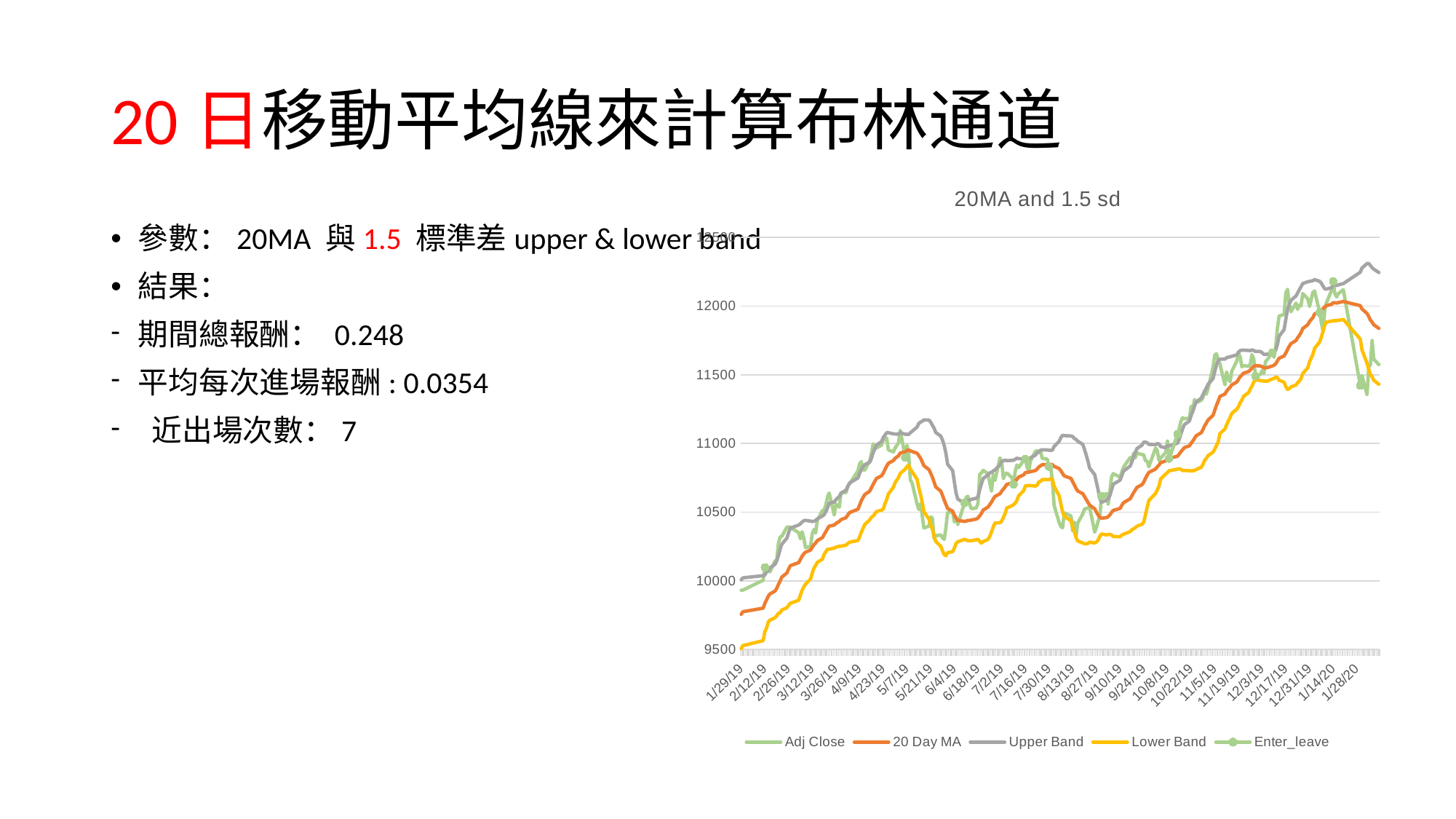

# 20日移動平均線來計算布林通道

### Chart: 20MA and 1.5 sd

| Category | Adj Close | 20 Day MA | Upper Band | Lower Band | Enter_leave |
|---|---|---|---|---|---|
| 43494 | 9931.58984375 | 9756.33798828125 | 10007.0200371964 | 9505.65593936605 | None |
| 43495 | 9932.259765625 | 9775.24399414062 | 10021.8577255337 | 9528.63026274745 | None |
| 43507 | 10004.25 | 9800.83549804687 | 10037.4896820061 | 9564.18131408756 | None |
| 43508 | 10097.740234375 | 9836.59702148437 | 10043.217696928 | 9629.97634604068 | 10097.740234375 |
| 43509 | 10090.580078125 | 9861.61103515625 | 10065.7323669701 | 9657.48970334233 | None |
| 43510 | 10089.009765625 | 9887.88154296875 | 10076.6604656634 | 9699.10262027407 | None |
| 43511 | 10064.7802734375 | 9904.205078125 | 10094.1073616615 | 9714.30279458849 | None |
| 43514 | 10145.2802734375 | 9925.4345703125 | 10120.0871233166 | 9730.78201730835 | None |
| 43515 | 10152.259765625 | 9945.0775390625 | 10144.5867859633 | 9745.56829216169 | None |
| 43516 | 10272.4599609375 | 9973.28955078125 | 10182.9739276894 | 9763.60517387304 | None |
| 43517 | 10319.5302734375 | 9998.9640625 | 10229.8112588343 | 9768.11686616567 | None |
| 43518 | 10322.919921875 | 10026.9195800781 | 10266.3335694549 | 9787.50559070132 | None |
| 43521 | 10390.9296875 | 10057.0085449218 | 10310.328831168 | 9803.68825867574 | None |
| 43522 | 10391.5498046875 | 10084.7830566406 | 10349.0110069713 | 9820.55510630992 | None |
| 43523 | 10389.169921875 | 10109.7715332031 | 10383.2468189358 | 9836.29624747044 | None |
| 43528 | 10349.8798828125 | 10132.5325195312 | 10406.2280959685 | 9858.83694309392 | None |
| 43529 | 10305.259765625 | 10155.4754882812 | 10415.283717181 | 9895.66725938144 | None |
| 43530 | 10357.150390625 | 10179.4770019531 | 10428.0267535421 | 9930.92725036407 | None |
| 43531 | 10311.6796875 | 10196.58046875 | 10437.2838545047 | 9955.87708299521 | None |
| 43532 | 10241.75 | 10208.0014648437 | 10440.1525696206 | 9975.85036006688 | None |
| 43535 | 10250.2802734375 | 10223.9359863281 | 10434.783514772 | 10013.0884578842 | None |
| 43536 | 10343.330078125 | 10244.4895019531 | 10431.7581880821 | 10057.2208158241 | None |
| 43537 | 10373.3203125 | 10262.9430175781 | 10434.3893438868 | 10091.4966912693 | None |
| 43538 | 10348.650390625 | 10275.4885253906 | 10438.7644479388 | 10112.2126028423 | None |
| 43539 | 10439.240234375 | 10292.9215332031 | 10451.2430615235 | 10134.6000048827 | None |
| 43542 | 10512.7001953125 | 10314.1060546875 | 10471.5827209715 | 10156.6293884034 | None |
| 43543 | 10512.3203125 | 10336.4830566406 | 10481.0657098597 | 10191.9004034214 | None |
| 43544 | 10551.5595703125 | 10356.7970214843 | 10501.9707489076 | 10211.6232940611 | None |
| 43545 | 10609.5498046875 | 10379.6615234375 | 10529.4888885114 | 10229.8341583635 | None |
| 43546 | 10639.0703125 | 10397.9920410156 | 10566.1003815059 | 10229.8837005253 | None |
| 43549 | 10479.48046875 | 10405.9895507812 | 10573.8176144093 | 10238.1614871531 | None |
| 43550 | 10559.2001953125 | 10417.8035644531 | 10590.4253505721 | 10245.1817783341 | None |
| 43551 | 10542.7001953125 | 10425.3920898437 | 10602.6592313328 | 10248.1249483546 | None |
| 43552 | 10536.259765625 | 10432.6275878906 | 10613.2365807886 | 10252.0185949925 | None |
| 43553 | 10641.0400390625 | 10445.22109375 | 10638.0008805614 | 10252.4413069385 | None |
| 43556 | 10642.6298828125 | 10459.85859375 | 10660.3456293517 | 10259.3715581482 | None |
| 43557 | 10690.2998046875 | 10479.1105957031 | 10685.9327279009 | 10272.2884635052 | None |
| 43558 | 10704.3798828125 | 10496.4720703125 | 10711.6684881987 | 10281.2756524262 | None |
| 43563 | 10800.5703125 | 10520.9166015625 | 10748.5160071023 | 10293.3171960226 | None |
| 43564 | 10851.599609375 | 10551.4090820312 | 10782.3199241009 | 10320.4982399615 | None |
| 43565 | 10868.1396484375 | 10582.3020507812 | 10810.7774245719 | 10353.8266769905 | None |
| 43566 | 10808.76953125 | 10605.5740234375 | 10829.6924638265 | 10381.4555830484 | None |
| 43567 | 10805.2998046875 | 10627.1729980468 | 10845.0265917749 | 10409.3194043187 | None |
| 43570 | 10875.599609375 | 10653.5204589843 | 10863.1344146311 | 10443.9065033376 | None |
| 43571 | 10927.849609375 | 10677.9509277343 | 10892.4245918887 | 10463.47726358 | None |
| 43572 | 10997.259765625 | 10702.17890625 | 10933.3690271908 | 10470.9887853091 | None |
| 43573 | 10962.01953125 | 10724.6638671875 | 10961.2611497352 | 10488.0665846397 | None |
| 43574 | 10968.5 | 10745.5108886718 | 10987.2572704561 | 10503.7645068876 | None |
| 43577 | 10987.7099609375 | 10764.4188964843 | 11014.1229915642 | 10514.7148014045 | None |
| 43578 | 11025.6796875 | 10783.7493652343 | 11043.9215401173 | 10523.5771903514 | None |
| 43579 | 11027.6396484375 | 10811.1573242187 | 11060.1372818079 | 10562.1773666295 | None |
| 43580 | 11039.8603515625 | 10835.1903320312 | 11078.7050619688 | 10591.6756020936 | None |
| 43581 | 10952.4697265625 | 10855.6788085937 | 11078.8447843164 | 10632.512832871 | None |
| 43584 | 10939.0595703125 | 10875.8187988281 | 11069.6830686037 | 10681.9545290524 | None |
| 43585 | 10967.73046875 | 10892.1533203125 | 11069.4223769661 | 10714.8842636588 | None |
| 43587 | 11004.490234375 | 10910.2463378906 | 11067.6321619296 | 10752.8605138515 | None |
| 43588 | 11096.2998046875 | 10930.5463378906 | 11079.4246506865 | 10781.6680250946 | None |
| 43591 | 10897.1201171875 | 10940.1833496093 | 11066.7523767493 | 10813.6143224693 | 10897.1201171875 |
| 43592 | 10987.1396484375 | 10949.5118164062 | 11066.8424787112 | 10832.1811541012 | None |
| 43593 | 10923.7099609375 | 10953.1173339843 | 11065.7195256385 | 10840.5151423302 | None |
| 43594 | 10733.669921875 | 10946.3938476562 | 11078.3781947852 | 10814.4095005272 | None |
| 43595 | 10712.990234375 | 10941.6048828125 | 11088.4852921993 | 10794.7244734256 | None |
| 43598 | 10558.2900390625 | 10929.2543945312 | 11120.0738700279 | 10738.4349190345 | None |
| 43599 | 10519.25 | 10911.4369140625 | 11146.4396331853 | 10676.4341949396 | None |
| 43600 | 10560.7099609375 | 10893.0799316406 | 11155.6883331853 | 10630.4715300958 | None |
| 43601 | 10474.6103515625 | 10866.9474609375 | 11161.5624683037 | 10572.3324535712 | None |
| 43602 | 10384.1103515625 | 10838.0520019531 | 11171.7551953338 | 10504.3488085723 | None |
| 43605 | 10398.41015625 | 10809.5475097656 | 11170.5285883979 | 10448.5664311332 | None |
| 43606 | 10464.5 | 10783.3870117187 | 11156.2495904744 | 10410.524432963 | None |
| 43607 | 10457.2197265625 | 10754.9640136718 | 11132.7991278707 | 10377.1288994729 | None |
| 43608 | 10308.3701171875 | 10719.0005371093 | 11112.0780112347 | 10325.9230629839 | None |
| 43609 | 10328.2802734375 | 10683.4215332031 | 11080.1565367722 | 10286.686529634 | None |
| 43612 | 10334.1298828125 | 10652.5045410156 | 11053.7657608851 | 10251.2433211461 | None |
| 43613 | 10312.3095703125 | 10621.1670410156 | 11024.485603167 | 10217.8484788641 | None |
| 43614 | 10301.7802734375 | 10587.86953125 | 10985.231729945 | 10190.5073325549 | None |
| 43615 | 10382.990234375 | 10556.79453125 | 10930.9946768232 | 10182.5943856767 | None |
| 43616 | 10498.490234375 | 10526.9040527343 | 10849.152294974 | 10204.6558104947 | None |
| 43619 | 10500.0703125 | 10507.0515625 | 10801.6105067041 | 10212.4926182958 | None |
| 43620 | 10429.1201171875 | 10479.1505859375 | 10720.7002128758 | 10237.6009589991 | None |
| 43621 | 10461.6201171875 | 10456.04609375 | 10639.6609024877 | 10272.4312850122 | None |
| 43622 | 10409.2001953125 | 10439.8226074218 | 10595.4619471685 | 10284.1832676752 | None |
| 43626 | 10566.4697265625 | 10432.4965820312 | 10563.489935445 | 10301.5032286174 | 10566.4697265625 |
| 43627 | 10607.759765625 | 10434.9700683593 | 10572.4780154754 | 10297.4621212432 | None |
| 43628 | 10615.66015625 | 10439.7905761718 | 10587.7046068213 | 10291.8765455224 | None |
| 43629 | 10561.009765625 | 10439.8055664062 | 10587.748652158 | 10291.8624806544 | None |
| 43630 | 10524.669921875 | 10442.3085449218 | 10592.5807318653 | 10292.0363579783 | None |
| 43633 | 10530.5400390625 | 10449.6300292968 | 10601.2069443927 | 10298.053114201 | None |
| 43634 | 10566.740234375 | 10458.0465332031 | 10613.3566565829 | 10302.7364098233 | None |
| 43635 | 10775.33984375 | 10473.5885253906 | 10661.9133693784 | 10285.2636814027 | None |
| 43636 | 10785.009765625 | 10489.9780273437 | 10705.1132719504 | 10274.842782737 | None |
| 43637 | 10803.76953125 | 10514.7479980468 | 10744.0614756601 | 10285.4345204335 | None |
| 43640 | 10779.4501953125 | 10537.3064941406 | 10773.0167570502 | 10301.5962312309 | None |
| 43641 | 10706.7197265625 | 10555.9359863281 | 10786.6904544442 | 10325.181518212 | None |
| 43642 | 10652.5498046875 | 10572.9479980468 | 10788.9082015685 | 10356.9877945252 | None |
| 43643 | 10773.900390625 | 10596.5540039062 | 10800.0075759096 | 10393.1004319028 | None |
| 43644 | 10730.830078125 | 10613.9459960937 | 10807.3651491514 | 10420.526843036 | None |
| 43647 | 10895.4599609375 | 10633.7944824218 | 10844.2326564955 | 10423.3563083482 | None |
| 43648 | 10865.1201171875 | 10652.0469726562 | 10870.4833435347 | 10433.6106017777 | None |
| 43649 | 10743.76953125 | 10667.7794433593 | 10873.3017544453 | 10462.2571322734 | None |
| 43650 | 10775.900390625 | 10683.4934570312 | 10878.4443533291 | 10488.5425607333 | None |
| 43651 | 10785.73046875 | 10702.3199707031 | 10874.0597714697 | 10530.5801699364 | None |
| 43654 | 10751.2197265625 | 10711.5574707031 | 10877.0571097234 | 10546.0578316827 | None |
| 43655 | 10702.7802734375 | 10716.3084960937 | 10877.7703457554 | 10554.846646432 | 10702.7802734375 |
| 43656 | 10798.48046875 | 10725.4495117187 | 10885.0490693747 | 10565.8499540627 | None |
| 43657 | 10843.419921875 | 10739.5700195312 | 10892.6898876058 | 10586.4501514566 | None |
| 43658 | 10824.349609375 | 10754.5540039062 | 10889.817339861 | 10619.2906679514 | None |
| 43661 | 10876.4296875 | 10771.8484863281 | 10887.6246948155 | 10656.0722778407 | None |
| 43662 | 10886.0498046875 | 10787.8139648437 | 10884.57638812 | 10691.0515415674 | 10886.0498046875 |
| 43663 | 10828.48046875 | 10790.4709960937 | 10888.0602359088 | 10692.8817562786 | None |
| 43664 | 10799.2802734375 | 10791.1845214843 | 10888.7965693103 | 10693.5724736583 | None |
| 43665 | 10873.1904296875 | 10794.6555664062 | 10896.0320867084 | 10693.279046104 | None |
| 43668 | 10944.5302734375 | 10802.9095703125 | 10915.8187670617 | 10690.0003735632 | None |
| 43669 | 10947.259765625 | 10814.9365722656 | 10932.3152131732 | 10697.5579313579 | None |
| 43670 | 10935.759765625 | 10829.0970703125 | 10938.2248403668 | 10719.9693002581 | None |
| 43671 | 10941.41015625 | 10837.4725585937 | 10950.9438251098 | 10724.0012920776 | None |
| 43672 | 10891.98046875 | 10845.530078125 | 10953.8215672912 | 10737.2385889587 | None |
| 43675 | 10885.73046875 | 10845.0436035156 | 10952.8519525408 | 10737.2352544904 | None |
| 43676 | 10830.900390625 | 10843.3326171875 | 10950.9972023554 | 10735.6680320195 | 10830.900390625 |
| 43677 | 10823.8095703125 | 10847.3346191406 | 10949.4374161743 | 10745.2318221069 | None |
| 43678 | 10731.75 | 10845.1270996093 | 10951.856836949 | 10738.3973622696 | None |
| 43679 | 10549.0400390625 | 10833.292578125 | 10978.2871436535 | 10688.2980125964 | None |
| 43682 | 10423.41015625 | 10816.9020996093 | 11015.6095163055 | 10618.1946829132 | None |
| 43683 | 10394.75 | 10801.5005859375 | 11043.3365647688 | 10559.6646071061 | None |
| 43684 | 10386.1796875 | 10780.885546875 | 11059.99779716 | 10501.7732965899 | None |
| 43685 | 10494.490234375 | 10763.4390625 | 11057.4336570465 | 10469.4444679534 | None |
| 43689 | 10472.3603515625 | 10745.8395996093 | 11054.5357442316 | 10437.143454987 | None |
| 43690 | 10362.66015625 | 10720.1511230468 | 11050.4513126933 | 10389.8509334003 | None |
| 43691 | 10427.73046875 | 10697.23515625 | 11035.9406268824 | 10358.5296856176 | None |
| 43692 | 10327.1298828125 | 10672.1676269531 | 11029.1190966644 | 10315.2161572418 | None |
| 43693 | 10420.8896484375 | 10653.2480957031 | 11016.7454885561 | 10289.75070285 | None |
| 43696 | 10488.75 | 10634.0260742187 | 10992.8172535818 | 10275.2348948556 | None |
| 43697 | 10522.5 | 10612.9245605468 | 10956.0457214163 | 10269.8033996774 | None |
| 43698 | 10525.7998046875 | 10591.8515625 | 10914.87195818 | 10268.8311668199 | None |
| 43699 | 10529.7802734375 | 10571.5525878906 | 10871.2466557163 | 10271.8585200649 | None |
| 43700 | 10538.1103515625 | 10551.3875976562 | 10821.177419289 | 10281.5977760234 | None |
| 43703 | 10354.5703125 | 10524.5170898437 | 10773.3674766743 | 10275.6667030131 | None |
| 43704 | 10387.23046875 | 10499.5920898437 | 10716.9307090574 | 10282.25347063 | None |
| 43705 | 10434.2900390625 | 10479.7615722656 | 10663.6397263808 | 10295.8834181504 | None |
| 43706 | 10462.4296875 | 10461.692578125 | 10599.7364178044 | 10323.6487384455 | None |
| 43707 | 10618.0498046875 | 10456.0075683593 | 10571.0644986266 | 10340.950638092 | 10618.0498046875 |
| 43710 | 10634.849609375 | 10460.298046875 | 10586.6198386357 | 10333.9762551142 | None |
| 43711 | 10558.2099609375 | 10467.0380371093 | 10596.7443916618 | 10337.3316825568 | None |
| 43712 | 10657.3095703125 | 10480.166015625 | 10621.8839292876 | 10338.4481019623 | None |
| 43713 | 10756.9296875 | 10498.703515625 | 10663.9150544509 | 10333.4919767991 | None |
| 43714 | 10780.6396484375 | 10513.0109863281 | 10703.329079013 | 10322.6928936432 | None |
| 43718 | 10753.580078125 | 10527.0719726562 | 10733.0099835919 | 10321.1339617205 | None |
| 43719 | 10790.349609375 | 10548.4564453125 | 10763.7114008554 | 10333.2014897695 | None |
| 43720 | 10827.5498046875 | 10568.4474121093 | 10798.4178618176 | 10338.476962401 | None |
| 43724 | 10898.1298828125 | 10596.9974121093 | 10835.5995907085 | 10358.3952335101 | None |
| 43725 | 10874.5 | 10619.6779296875 | 10866.9819879795 | 10372.3738713954 | None |
| 43726 | 10929.4501953125 | 10641.7129394531 | 10905.0433227137 | 10378.3825561924 | None |
| 43727 | 10894.7001953125 | 10660.3229492187 | 10933.121247892 | 10387.5246505454 | None |
| 43728 | 10929.6904296875 | 10680.5174804687 | 10963.1878093048 | 10397.8471516326 | None |
| 43731 | 10919.01953125 | 10699.9794433593 | 10988.1649325343 | 10411.7939541843 | None |
| 43732 | 10918.009765625 | 10718.9744140625 | 11010.0464243191 | 10427.9024038058 | None |
| 43733 | 10873.6904296875 | 10744.9304199218 | 11009.9525951319 | 10479.9082447117 | None |
| 43734 | 10871.990234375 | 10769.1684082031 | 11004.9761274194 | 10533.3606889867 | None |
| 43735 | 10829.6796875 | 10788.937890625 | 10993.4692648264 | 10584.4065164235 | None |
| 43739 | 10967.650390625 | 10814.1989257812 | 10991.623026957 | 10636.7748246054 | None |
| 43740 | 10947.8798828125 | 10830.6904296875 | 10999.199301328 | 10662.1815580469 | None |
| 43741 | 10875.91015625 | 10842.7434570312 | 10996.8584778632 | 10688.6284361992 | None |
| 43742 | 10894.48046875 | 10859.5569824218 | 10977.0797154102 | 10742.0342494335 | None |
| 43745 | 10935.0595703125 | 10873.4444824218 | 10969.2880637339 | 10777.6009011098 | None |
| 43746 | 11017.3095703125 | 10886.4634765625 | 10984.5852882885 | 10788.3416648364 | None |
| 43747 | 10889.9599609375 | 10891.9294921875 | 10982.6621533973 | 10801.1968309776 | 10889.9599609375 |
| 43752 | 11066.9501953125 | 10907.5979980468 | 11002.5286100525 | 10812.6673860411 | 11066.9501953125 |
| 43753 | 11111.7998046875 | 10923.6705078125 | 11031.8832940104 | 10815.4577216145 | None |
| 43754 | 11162.830078125 | 10940.4345214843 | 11069.7544911478 | 10811.1145518208 | None |
| 43755 | 11186.8798828125 | 10954.8720214843 | 11107.2215588182 | 10802.5224841505 | None |
| 43756 | 11180.2197265625 | 10970.1580078125 | 11137.2077673799 | 10803.108248245 | None |
| 43759 | 11184.150390625 | 10982.8930175781 | 11163.8573687089 | 10801.9286664472 | None |
| 43760 | 11271.25 | 11001.7205078125 | 11203.7951394683 | 10799.6458761566 | None |
| 43761 | 11239.669921875 | 11017.2194824218 | 11232.5234584358 | 10801.9155064079 | None |
| 43762 | 11320.1396484375 | 11037.2754882812 | 11272.0680540924 | 10802.48292247 | None |
| 43763 | 11296.1201171875 | 11056.1810058593 | 11302.2111825951 | 10810.1508291236 | None |
| 43766 | 11315.01953125 | 11078.2474609375 | 11329.9769644954 | 10826.5179573795 | None |
| 43767 | 11333.8701171875 | 11101.3414550781 | 11355.9091147127 | 10846.7737954434 | None |
| 43768 | 11380.2802734375 | 11128.871484375 | 11380.8320853229 | 10876.910883427 | None |
| 43769 | 11358.7099609375 | 11148.4244628906 | 11404.8543784323 | 10891.9945473488 | None |
| 43770 | 11399.5302734375 | 11171.0069824218 | 11430.338315955 | 10911.6756488887 | None |
| 43773 | 11556.849609375 | 11205.0539550781 | 11473.055440323 | 10937.0524698332 | None |
| 43774 | 11644.0302734375 | 11242.5314453125 | 11525.1894624315 | 10959.8734281934 | None |
| 43775 | 11653.0703125 | 11278.4319824218 | 11571.017963467 | 10985.8460013767 | None |
| 43776 | 11606.5595703125 | 11307.8944824218 | 11604.9235540641 | 11010.8654107795 | None |
| 43777 | 11579.5400390625 | 11342.3734863281 | 11613.417048673 | 11071.3299239832 | None |
| 43780 | 11427.2802734375 | 11360.3899902343 | 11614.4891246744 | 11106.2908557942 | None |
| 43781 | 11520.3701171875 | 11380.8185058593 | 11624.3153665944 | 11137.3216451242 | None |
| 43782 | 11467.830078125 | 11396.0685058593 | 11628.4673829066 | 11163.6696288121 | None |
| 43783 | 11450.419921875 | 11409.2455078125 | 11630.0751590927 | 11188.4158565322 | None |
| 43784 | 11525.599609375 | 11426.5145019531 | 11634.9638457594 | 11218.0651581467 | None |
| 43787 | 11599.7802734375 | 11447.2959960937 | 11644.8492898738 | 11249.7427023136 | None |
| 43788 | 11656.400390625 | 11466.553515625 | 11665.6935688357 | 11267.4134624142 | None |
| 43789 | 11631.2001953125 | 11486.1300292968 | 11675.5064963457 | 11296.7535622479 | None |
| 43790 | 11558.26953125 | 11498.0365234375 | 11679.368074928 | 11316.7049719469 | None |
| 43791 | 11566.7998046875 | 11511.5705078125 | 11679.4371141073 | 11343.7039015176 | None |
| 43794 | 11561.580078125 | 11523.8985351562 | 11677.3277834153 | 11370.4692868971 | None |
| 43795 | 11576.8203125 | 11536.0460449218 | 11674.7775480002 | 11397.3145418434 | None |
| 43796 | 11647.4599609375 | 11549.4050292968 | 11681.3916812601 | 11417.4183773335 | None |
| 43797 | 11617.080078125 | 11562.3235351562 | 11677.4809859466 | 11447.1660843658 | None |
| 43798 | 11489.5703125 | 11566.8255371093 | 11670.2745041961 | 11463.3765700226 | 11489.5703125 |
| 43801 | 11502.830078125 | 11564.1245605468 | 11669.7541451859 | 11458.4949759078 | None |
| 43802 | 11531.580078125 | 11558.5020507812 | 11660.737332056 | 11456.2667695064 | None |
| 43803 | 11510.4697265625 | 11551.3720214843 | 11649.0746330455 | 11453.6694099231 | None |
| 43804 | 11594.650390625 | 11550.7765625 | 11647.7615834271 | 11453.7915415728 | None |
| 43805 | 11609.6396484375 | 11552.2815429687 | 11650.836443472 | 11453.7266424654 | None |
| 43808 | 11660.76953125 | 11563.9560058593 | 11658.4741314028 | 11469.4378803159 | 11660.76953125 |
| 43809 | 11627.83984375 | 11569.3294921875 | 11664.8471077981 | 11473.8118765768 | None |
| 43810 | 11700.76953125 | 11580.9764648437 | 11679.1000813034 | 11482.852848384 | None |
| 43811 | 11836.419921875 | 11600.2764648437 | 11720.5040719936 | 11480.0488576938 | None |
| 43812 | 11927.73046875 | 11620.3830078125 | 11780.1785913078 | 11460.5874243171 | None |
| 43815 | 11939.76953125 | 11637.3824707031 | 11829.423603962 | 11445.3413374442 | None |
| 43816 | 12097.009765625 | 11659.4129394531 | 11905.7963378024 | 11413.0295411037 | None |
| 43817 | 12122.4501953125 | 11683.9754394531 | 11974.787237021 | 11393.1636418851 | None |
| 43818 | 12018.900390625 | 11707.0069824218 | 12014.7856857121 | 11399.2282791316 | None |
| 43819 | 11959.080078125 | 11726.6209960937 | 12041.284661886 | 11411.9573303014 | None |
| 43822 | 12022.23046875 | 11749.653515625 | 12073.5043902717 | 11425.8026409782 | None |
| 43823 | 11976.3798828125 | 11769.6314941406 | 12095.9505541311 | 11443.31243415 | None |
| 43824 | 12008.1298828125 | 11787.6649902343 | 12120.3545270641 | 11454.9754534046 | None |
| 43825 | 12001.009765625 | 11806.8614746093 | 12141.1572199716 | 11472.5657292471 | None |
| 43826 | 12091.58984375 | 11836.9624511718 | 12164.5082239771 | 11509.4166783665 | None |
| 43829 | 12053.3701171875 | 11864.489453125 | 12177.245701656 | 11551.7332045939 | None |
| 43830 | 11997.1396484375 | 11887.7674316406 | 12180.1582800497 | 11595.3765832315 | None |
| 43832 | 12100.48046875 | 11917.26796875 | 12185.4688906516 | 11649.0670468483 | None |
| 43833 | 12110.4296875 | 11943.0569335937 | 12192.955945464 | 11693.1579217234 | None |
| 43836 | 11953.3603515625 | 11960.24296875 | 12180.6925730519 | 11739.793364448 | 11953.3603515625 |
| 43837 | 11880.3203125 | 11971.2205078125 | 12167.303485892 | 11775.1375297329 | None |
| 43838 | 11817.099609375 | 11980.6834960937 | 12145.26257154 | 11816.1044206474 | None |
| 43839 | 11970.6298828125 | 11994.1765136718 | 12126.04211662 | 11862.3109107237 | None |
| 43840 | 12024.650390625 | 12003.5880371093 | 12123.3442942463 | 11883.8317799724 | None |
| 43843 | 12113.419921875 | 12012.8725097656 | 12134.8744746783 | 11890.8705448528 | None |
| 43844 | 12179.8095703125 | 12024.8745117187 | 12156.0637692881 | 11893.6852541493 | 12179.8095703125 |
| 43845 | 12091.8798828125 | 12024.6180175781 | 12155.4841304042 | 11893.751904752 | None |
| 43846 | 12066.9296875 | 12021.8419921875 | 12149.0672661578 | 11894.6167182171 | None |
| 43847 | 12090.2900390625 | 12025.4114746093 | 12154.6782055662 | 11896.1447436524 | None |
| 43850 | 12118.7099609375 | 12033.39296875 | 12164.0405201102 | 11902.7454173897 | None |
| 43860 | 11421.740234375 | 12003.3684570312 | 12246.7252679309 | 11760.0116461315 | 11421.740234375 |
| 43861 | 11495.099609375 | 11979.3044433593 | 12276.5540853133 | 11682.0548014054 | None |
| 43864 | 11354.919921875 | 11946.6439453125 | 12309.8239288076 | 11583.4639618173 | None |
| 43865 | 11555.919921875 | 11924.389453125 | 12309.6886631703 | 11539.0902430796 | None |
| 43866 | 11573.6201171875 | 11898.4909667968 | 12296.1425151441 | 11500.8394184496 | None |
| 43867 | 11749.6796875 | 11883.3064453125 | 12279.9958034698 | 11486.6170871551 | None |
| 43868 | 11612.8095703125 | 11864.0899414062 | 12268.5872201972 | 11459.5926626152 | None |
| 43871 | 11574.0703125 | 11837.7694335937 | 12244.3655635439 | 11431.1733036435 | None |
參數：20MA 與1.5 標準差upper & lower band
結果：
期間總報酬： 0.248
平均每次進場報酬: 0.0354
近出場次數：7